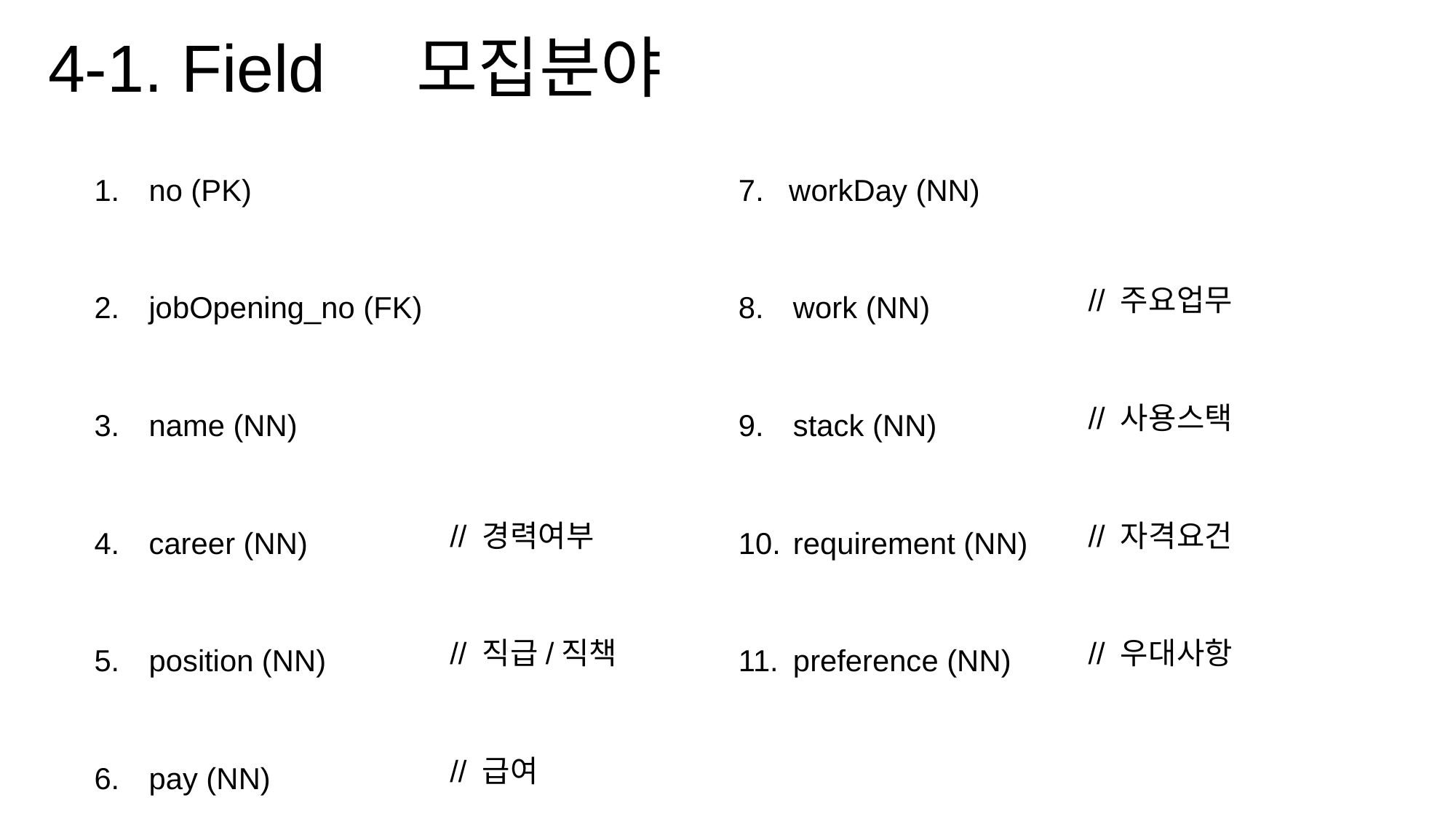

# 4-1. Field    모집분야
no (PK)

jobOpening_no (FK)

name (NN)

career (NN)

position (NN)

pay (NN)

// 경력여부

// 직급/직책

// 급여
7.   workDay (NN)

work (NN)

stack (NN)

requirement (NN)

preference (NN)

// 주요업무

// 사용스택

// 자격요건

// 우대사항